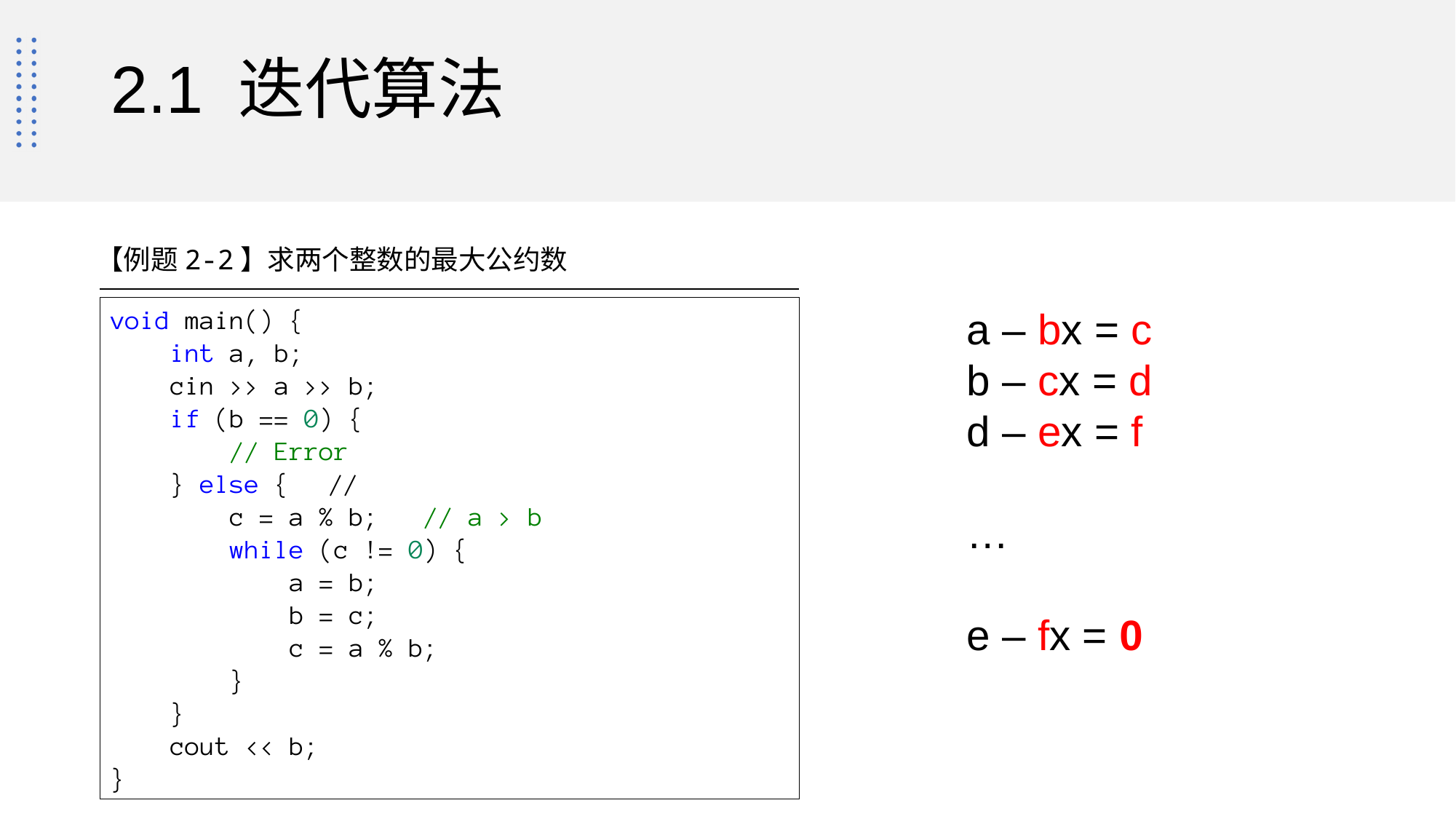

# 2.1 迭代算法
【例题2-2】求两个整数的最大公约数
void main() {
    int a, b;
    cin >> a >> b;
    if (b == 0) {
        // Error
    } else {	//
        c = a % b;   // a > b
        while (c != 0) {
            a = b;
            b = c;
            c = a % b;
        }
    }
    cout << b;
}
a – bx = c
b – cx = d
d – ex = f

…

e – fx = 0